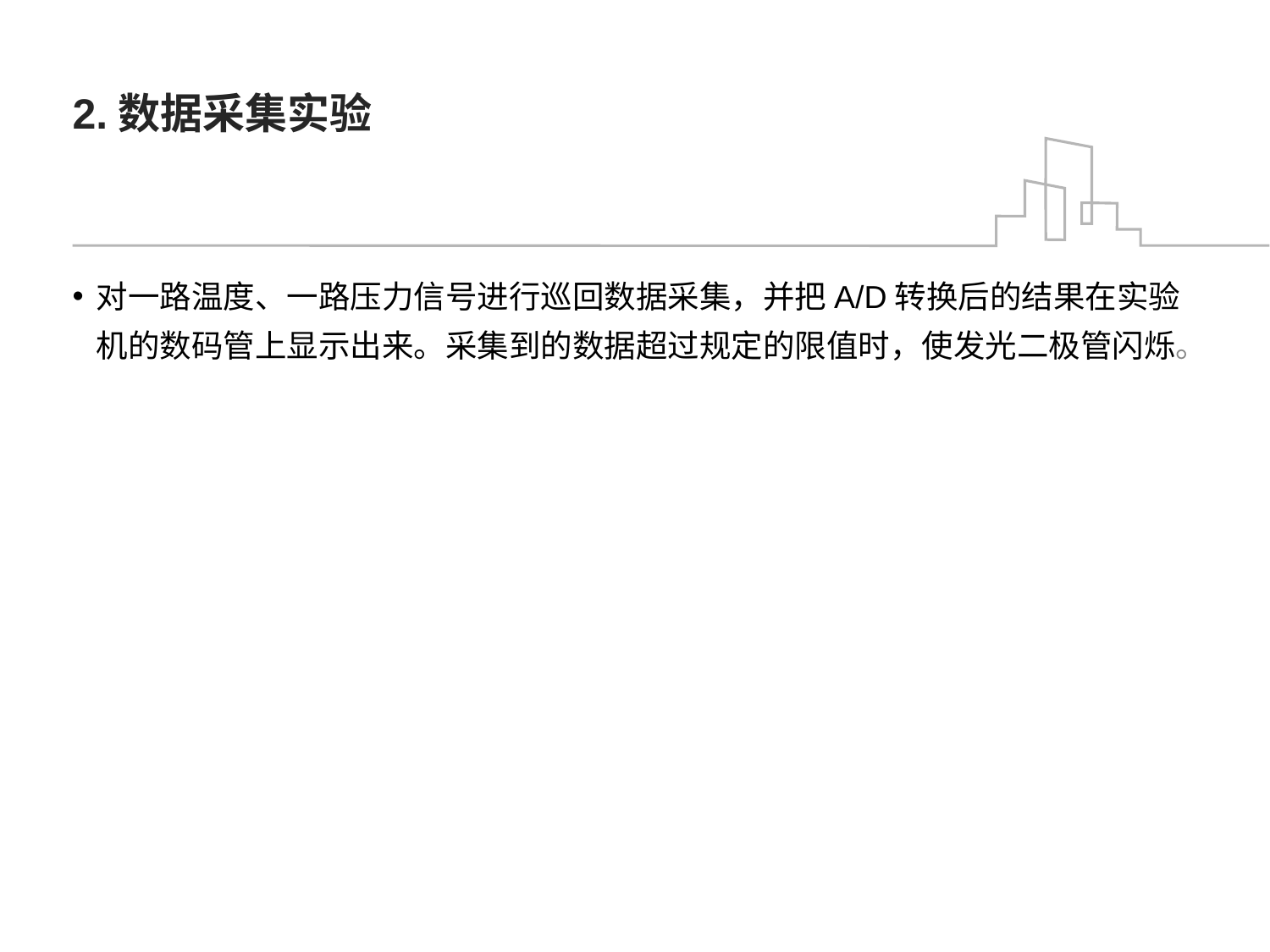

# 2.数据采集实验
对一路温度、一路压力信号进行巡回数据采集，并把A/D转换后的结果在实验机的数码管上显示出来。采集到的数据超过规定的限值时，使发光二极管闪烁。